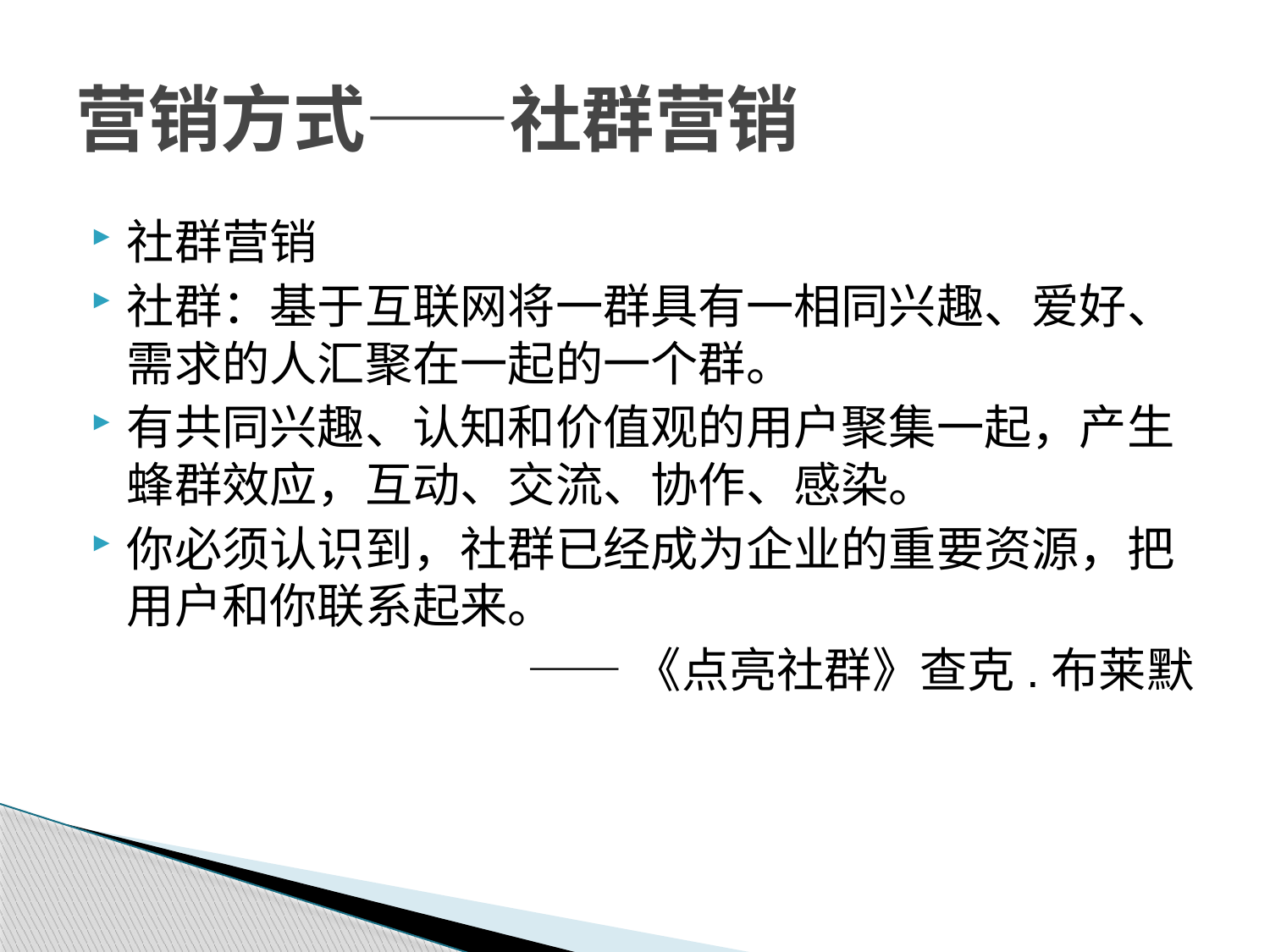

# 营销方式——社群营销
社群营销
社群：基于互联网将一群具有一相同兴趣、爱好、需求的人汇聚在一起的一个群。
有共同兴趣、认知和价值观的用户聚集一起，产生蜂群效应，互动、交流、协作、感染。
你必须认识到，社群已经成为企业的重要资源，把用户和你联系起来。
——《点亮社群》查克.布莱默